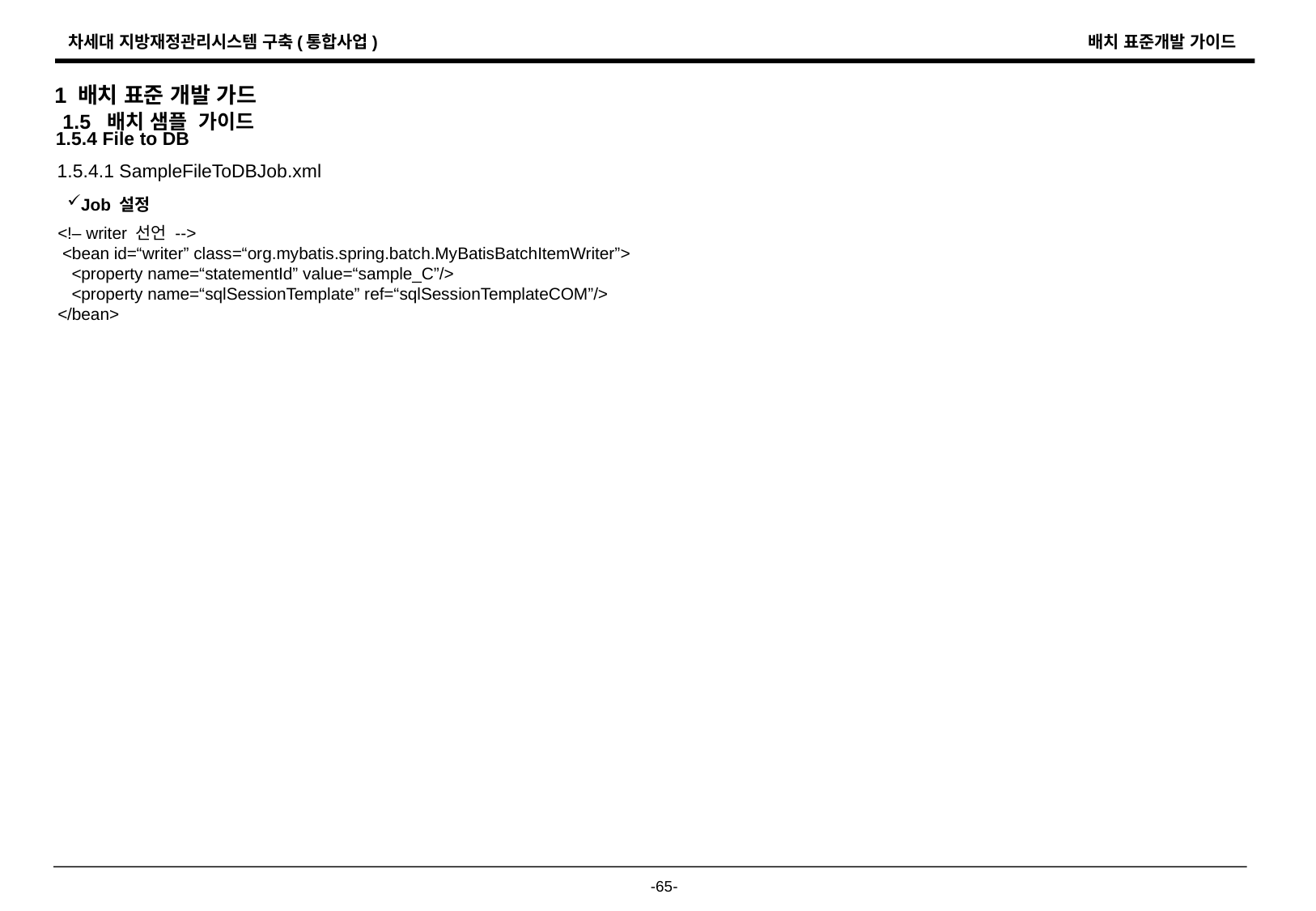

1 배치 표준 개발 가드
1.5  배치 샘플  가이드
1.5.4 File to DB
1.5.4.1 SampleFileToDBJob.xml
Job 설정
<!– writer 선언 -->
 <bean id=“writer” class=“org.mybatis.spring.batch.MyBatisBatchItemWriter”>
   <property name=“statementId” value=“sample_C”/>
   <property name=“sqlSessionTemplate” ref=“sqlSessionTemplateCOM”/>
</bean>